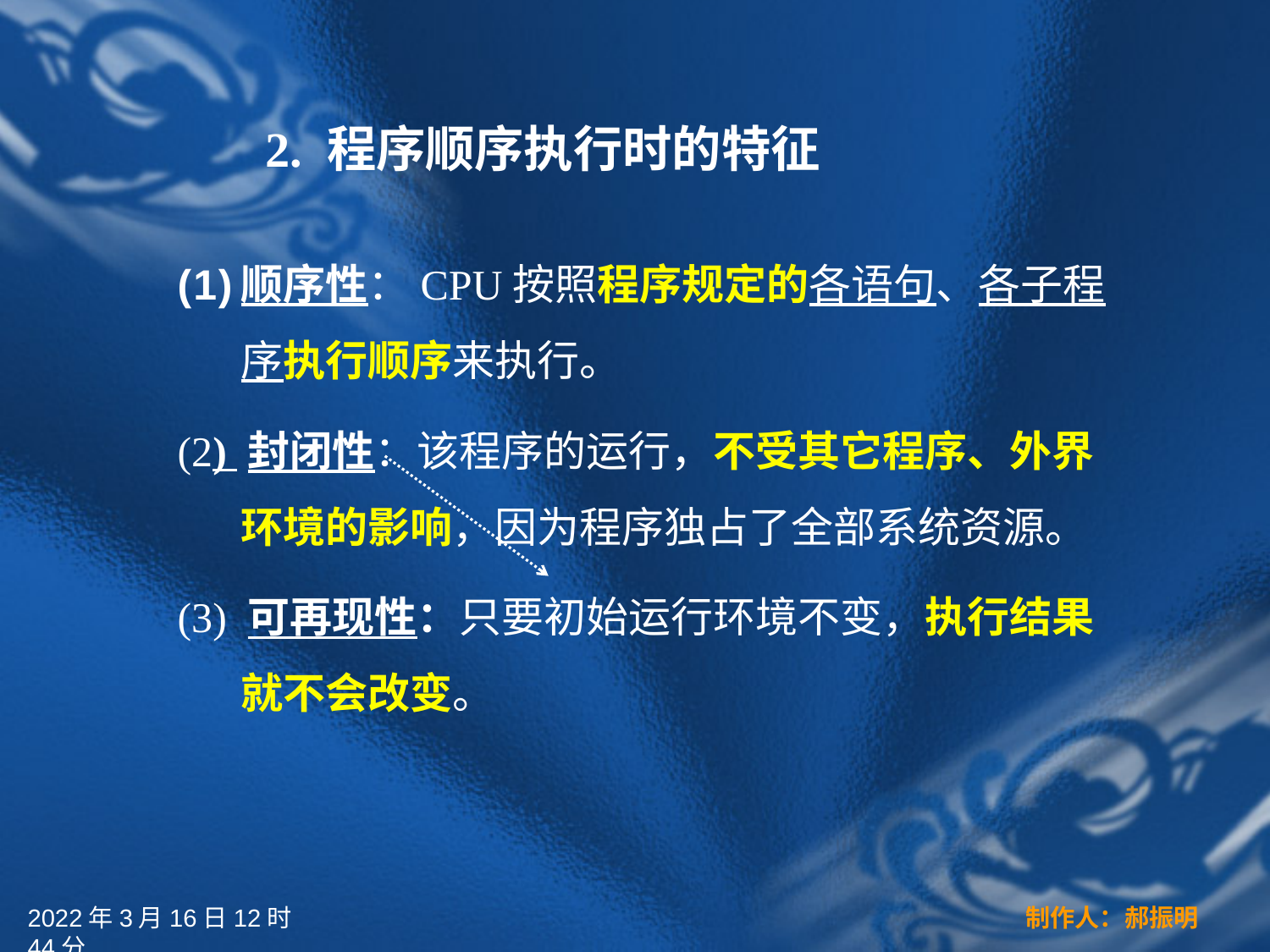

2. 程序顺序执行时的特征
顺序性：CPU按照程序规定的各语句、各子程序执行顺序来执行。
(2) 封闭性：该程序的运行，不受其它程序、外界环境的影响，因为程序独占了全部系统资源。
(3) 可再现性：只要初始运行环境不变，执行结果就不会改变。
2022年3月16日12时44分
制作人：郝振明